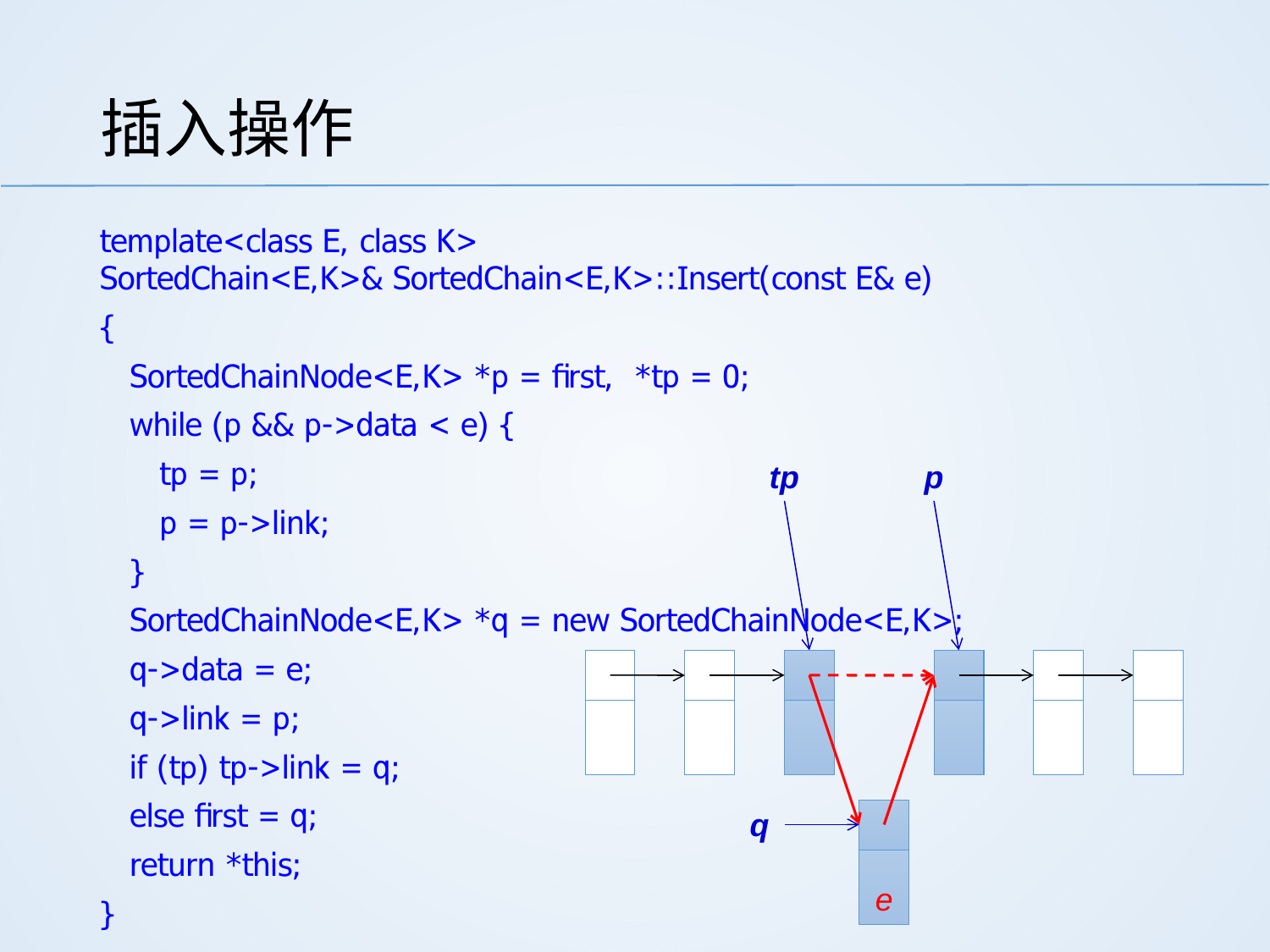

# 插入操作
template<class E, class K>
SortedChain<E,K>& SortedChain<E,K>::Insert(const E& e)
{
   SortedChainNode<E,K> *p = first,  *tp = 0;
   while (p && p->data < e) {
      tp = p;
      p = p->link;
   }
   SortedChainNode<E,K> *q = new SortedChainNode<E,K>;
   q->data = e;
   q->link = p;
   if (tp) tp->link = q;
   else first = q;
   return *this;
}
tp
p

q

e